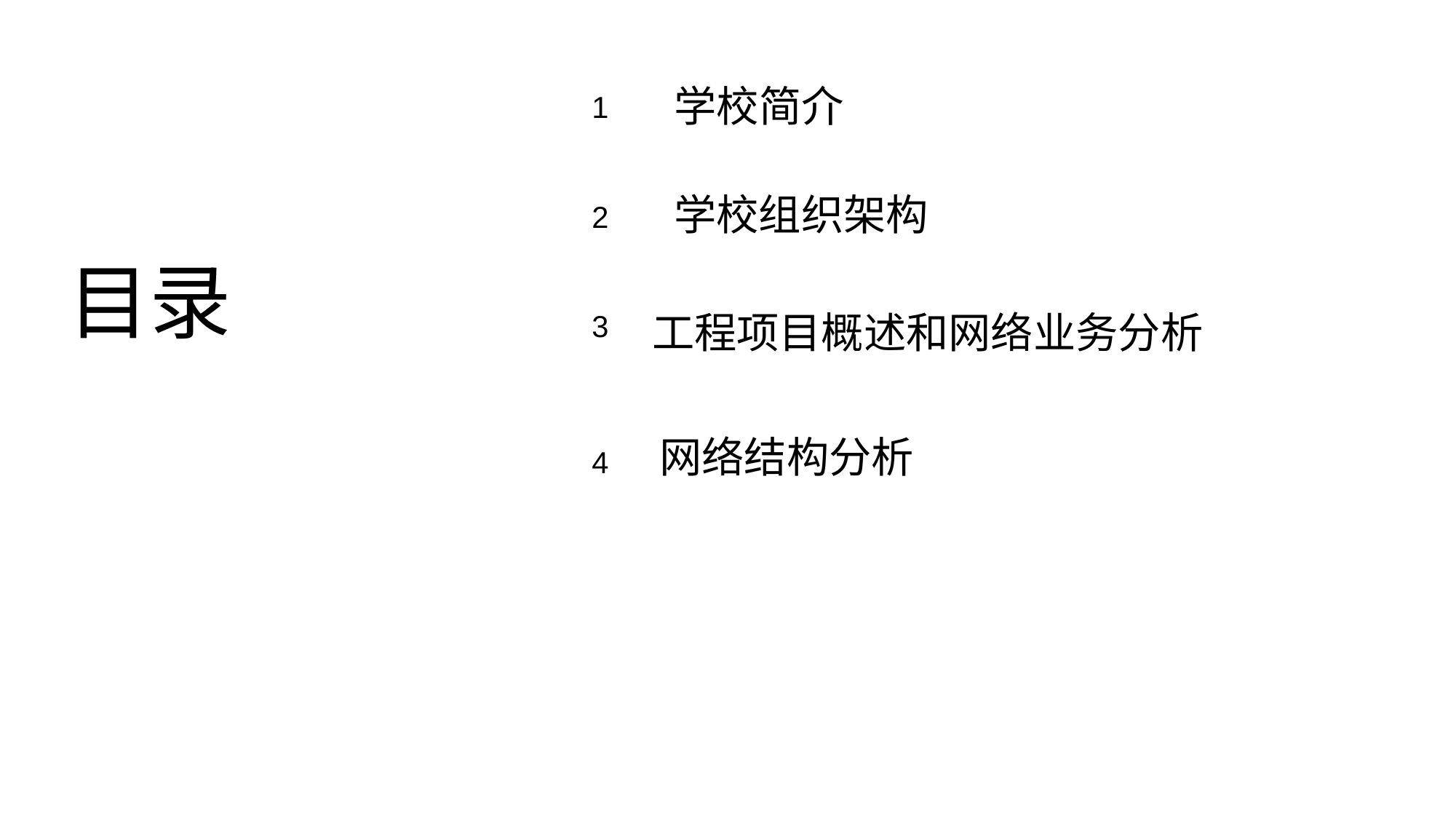

1
学校简介
2
学校组织架构
目录
3
工程项目概述和网络业务分析
网络结构分析
4